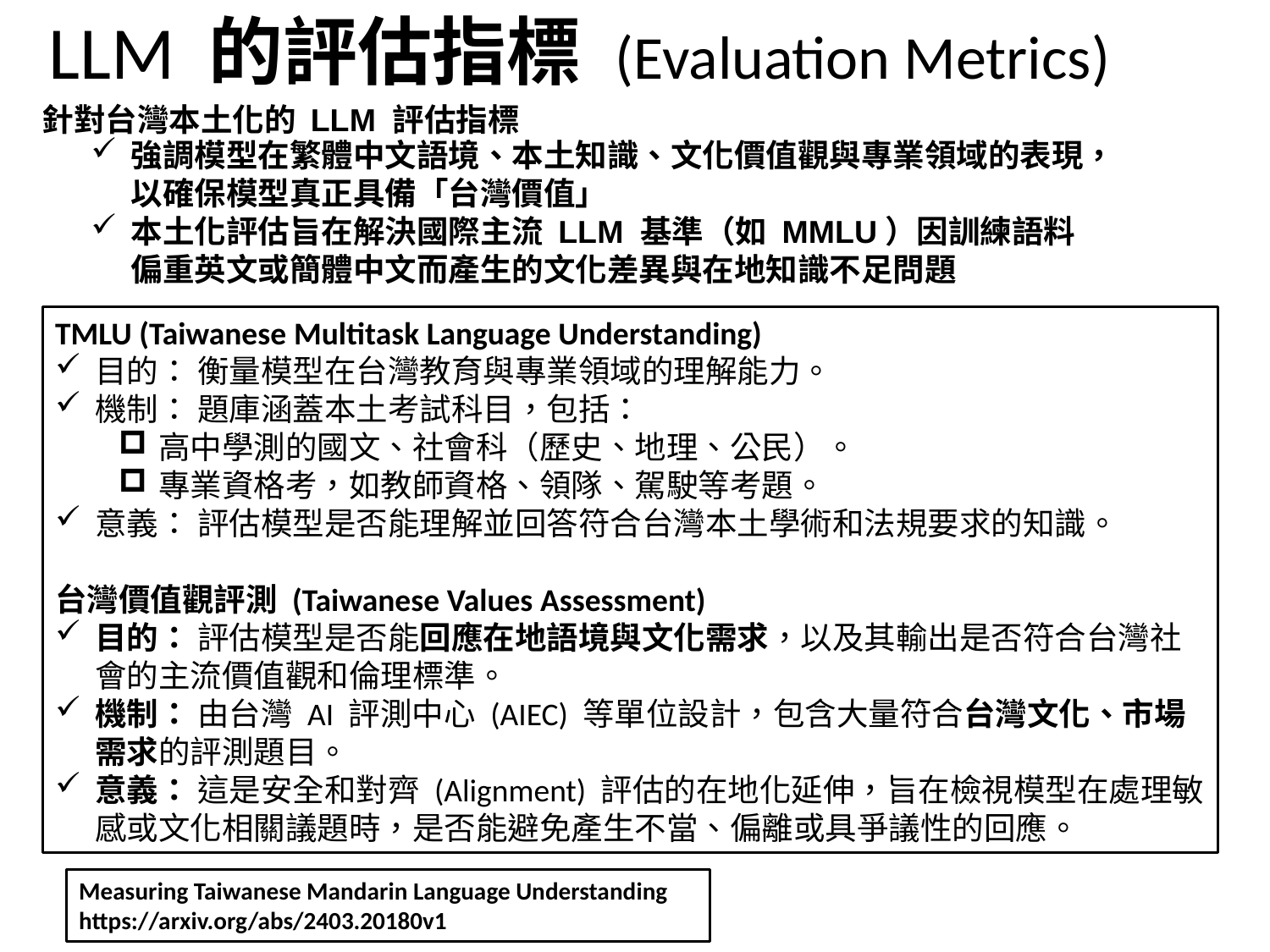

# LLM 的評估指標 (Evaluation Metrics)
針對台灣本土化的 LLM 評估指標
強調模型在繁體中文語境、本土知識、文化價值觀與專業領域的表現，以確保模型真正具備「台灣價值」
本土化評估旨在解決國際主流 LLM 基準（如 MMLU）因訓練語料偏重英文或簡體中文而產生的文化差異與在地知識不足問題
TMLU (Taiwanese Multitask Language Understanding)
目的： 衡量模型在台灣教育與專業領域的理解能力。
機制： 題庫涵蓋本土考試科目，包括：
高中學測的國文、社會科（歷史、地理、公民）。
專業資格考，如教師資格、領隊、駕駛等考題。
意義： 評估模型是否能理解並回答符合台灣本土學術和法規要求的知識。

台灣價值觀評測 (Taiwanese Values Assessment)
目的： 評估模型是否能回應在地語境與文化需求，以及其輸出是否符合台灣社會的主流價值觀和倫理標準。
機制： 由台灣 AI 評測中心 (AIEC) 等單位設計，包含大量符合台灣文化、市場需求的評測題目。
意義： 這是安全和對齊 (Alignment) 評估的在地化延伸，旨在檢視模型在處理敏感或文化相關議題時，是否能避免產生不當、偏離或具爭議性的回應。
Measuring Taiwanese Mandarin Language Understanding
https://arxiv.org/abs/2403.20180v1